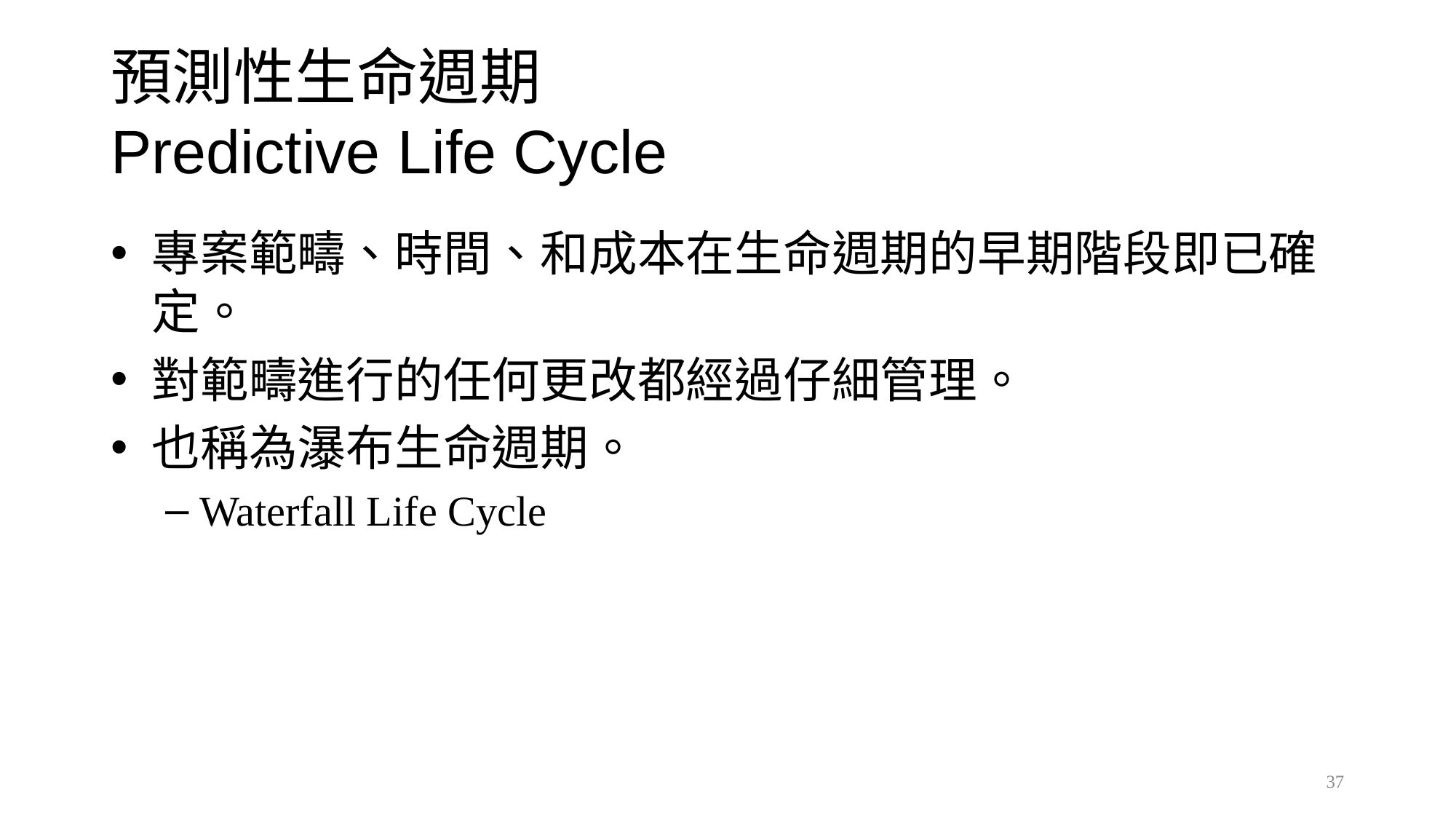

# 預測性生命週期 Predictive Life Cycle
專案範疇、時間、和成本在生命週期的早期階段即已確定。
對範疇進行的任何更改都經過仔細管理。
也稱為瀑布生命週期。
Waterfall Life Cycle

37